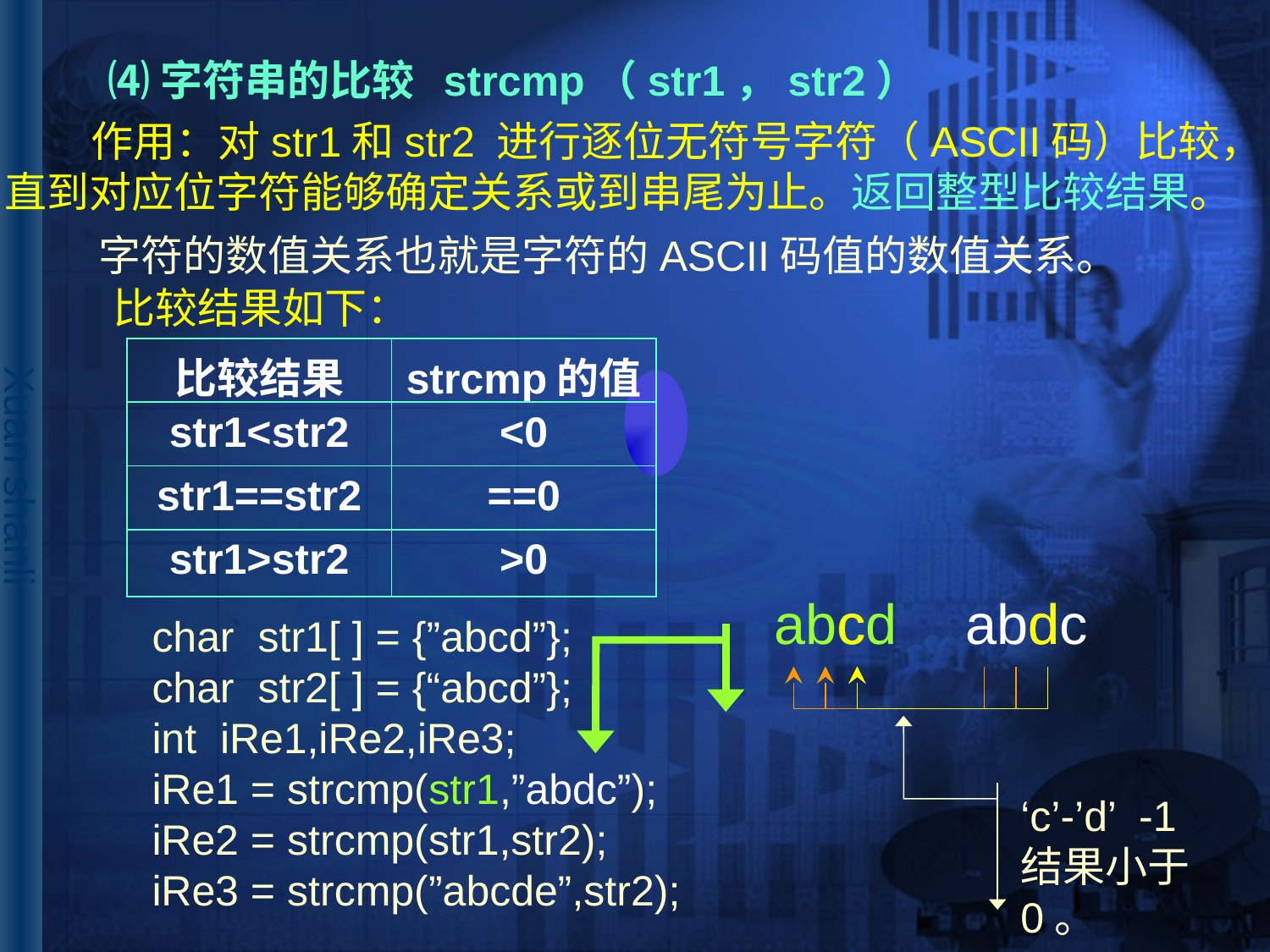

# ⑷字符串的比较  strcmp（str1，str2）
        作用：对str1和str2 进行逐位无符号字符（ASCII码）比较，
直到对应位字符能够确定关系或到串尾为止。返回整型比较结果。
字符的数值关系也就是字符的ASCII码值的数值关系。
比较结果如下：
| 比较结果 | strcmp的值 |
| --- | --- |
| str1<str2 | <0 |
| str1==str2 | ==0 |
| str1>str2 | >0 |
abcd
c
abdc
d

char  str1[ ] = {”abcd”};
char  str2[ ] = {“abcd”};
int  iRe1,iRe2,iRe3;
iRe1 = strcmp(str1,”abdc”);
iRe2 = strcmp(str1,str2);
iRe3 = strcmp(”abcde”,str2);

‘c’-’d’  -1
结果小于0。